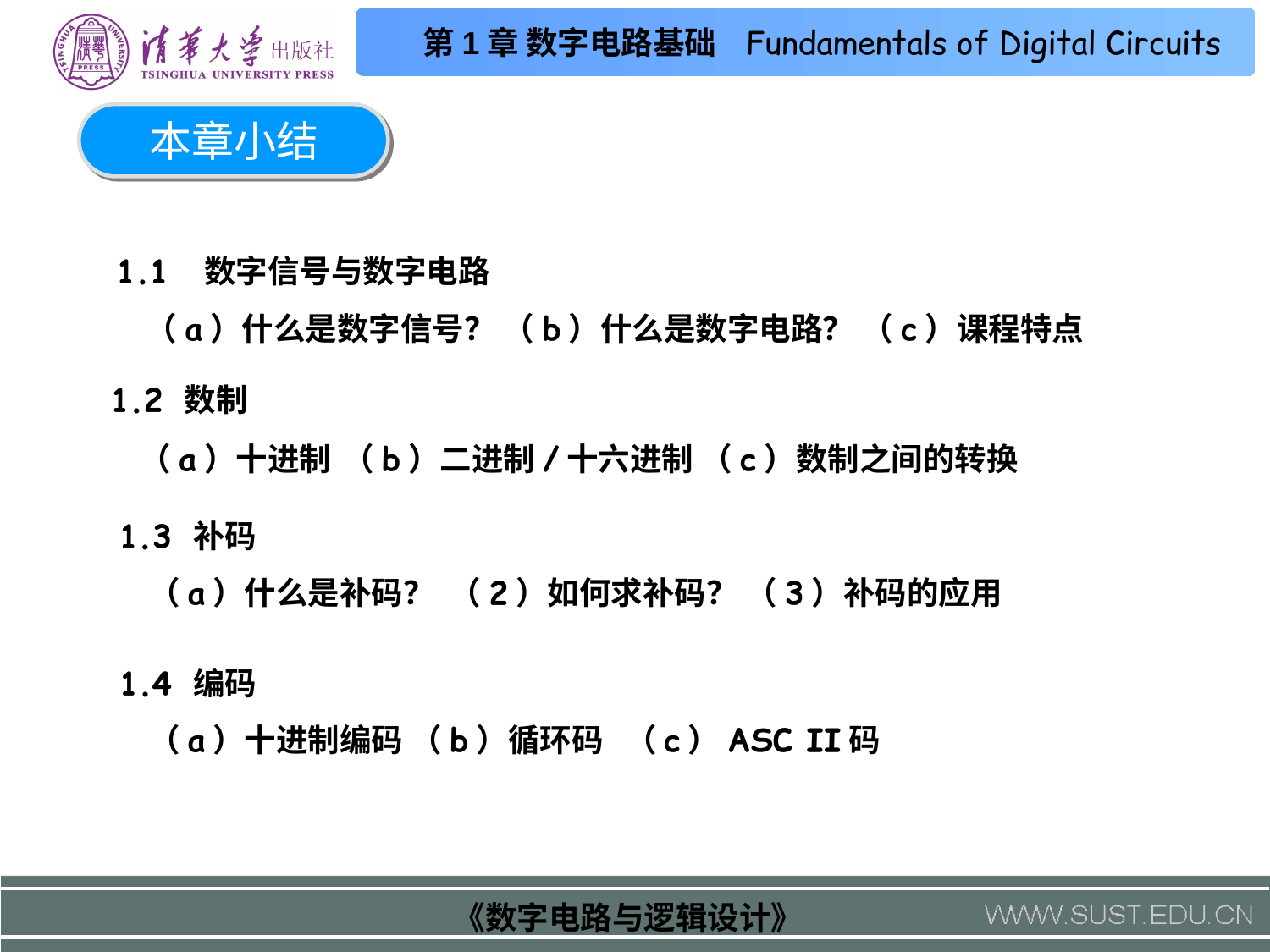

本章小结
1.1  数字信号与数字电路
   （a）什么是数字信号？ （b）什么是数字电路？ （c）课程特点
1.2 数制
   （a）十进制  （b）二进制/十六进制 （c）数制之间的转换
1.3 补码
   （a）什么是补码？  （2）如何求补码？ （3）补码的应用
1.4 编码
   （a）十进制编码 （b）循环码   （c）ASC II码